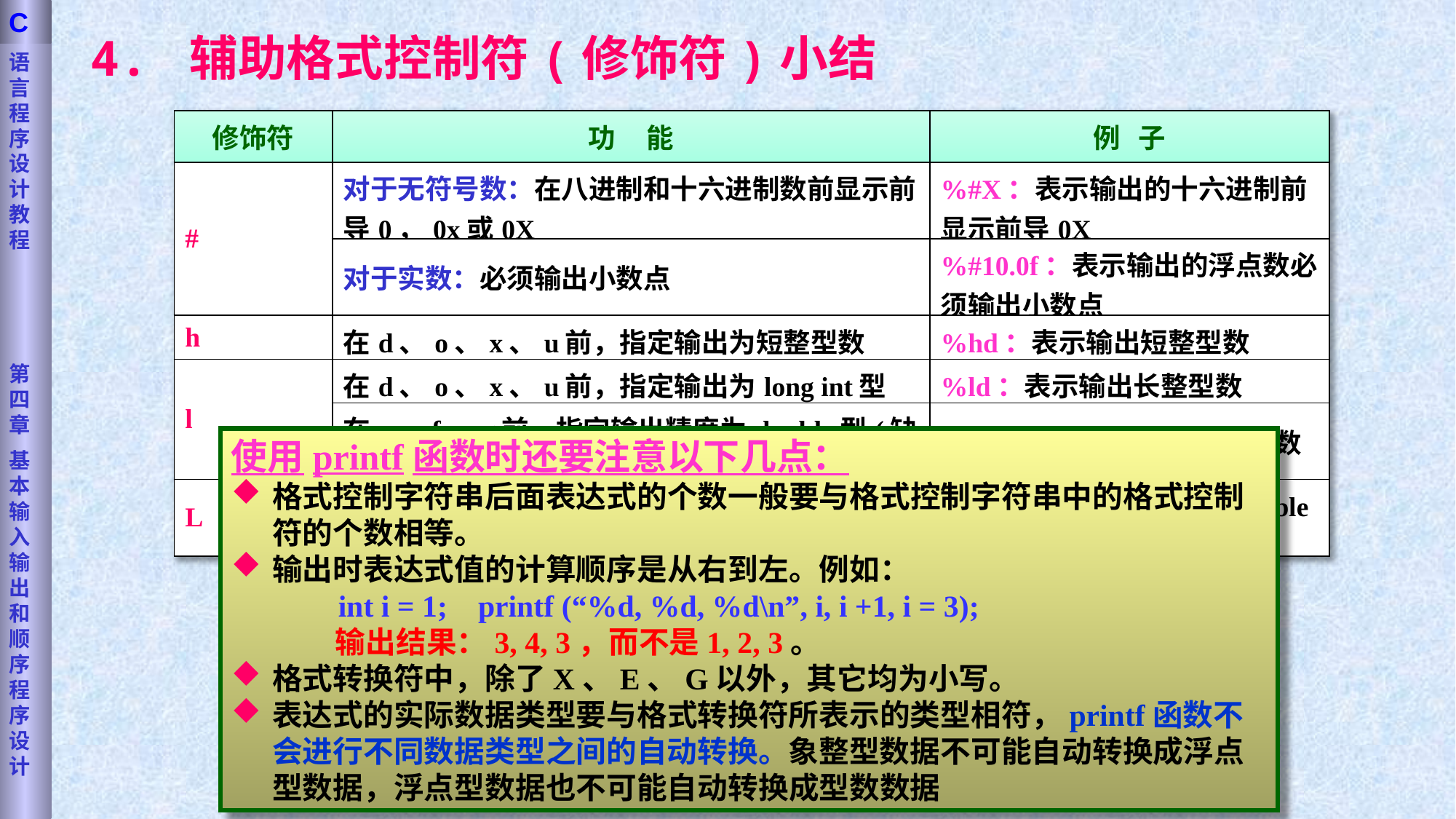

语言程序设计教程

第四章
基本输入输出和顺序程序设计
C
4. 辅助格式控制符(修饰符)小结
| 修饰符 | 功 能 | 例 子 |
| --- | --- | --- |
| # | 对于无符号数：在八进制和十六进制数前显示前导0，0x或0X | %#X：表示输出的十六进制前显示前导0X |
|  | 对于实数：必须输出小数点 | %#10.0f：表示输出的浮点数必须输出小数点 |
| h | 在d、o、x、u前，指定输出为短整型数 | %hd：表示输出短整型数 |
| l | 在d、o、x、u前，指定输出为long int型 | %ld：表示输出长整型数 |
|  | 在e、f、g前，指定输出精度为double型(缺省也为double) | %lf：表示输出为double型数 |
| L | 在e、f、g前，指定输出精度为long double型 | %Lf：表示输出为long double型数 |
使用printf函数时还要注意以下几点：
格式控制字符串后面表达式的个数一般要与格式控制字符串中的格式控制符的个数相等。
输出时表达式值的计算顺序是从右到左。例如：
              int i = 1;    printf (“%d, %d, %d\n”, i, i +1, i = 3);
              输出结果：3, 4, 3，而不是1, 2, 3。
格式转换符中，除了X、E、G以外，其它均为小写。
表达式的实际数据类型要与格式转换符所表示的类型相符，printf函数不会进行不同数据类型之间的自动转换。象整型数据不可能自动转换成浮点型数据，浮点型数据也不可能自动转换成型数数据